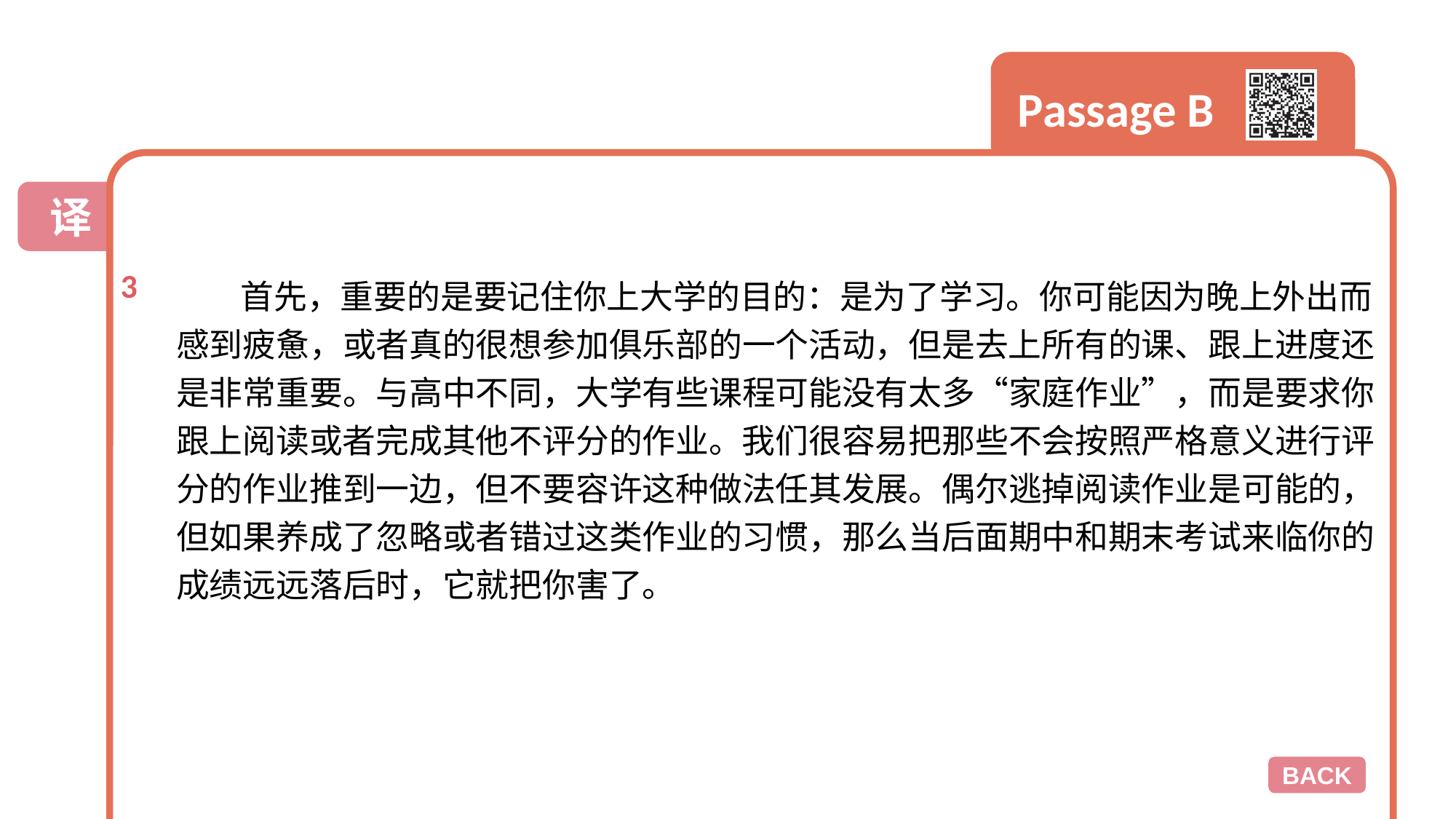

首先，重要的是要记住你上大学的目的：是为了学习。你可能因为晚上外出而感到疲惫，或者真的很想参加俱乐部的一个活动，但是去上所有的课、跟上进度还是非常重要。与高中不同，大学有些课程可能没有太多“家庭作业”，而是要求你跟上阅读或者完成其他不评分的作业。我们很容易把那些不会按照严格意义进行评分的作业推到一边，但不要容许这种做法任其发展。偶尔逃掉阅读作业是可能的，但如果养成了忽略或者错过这类作业的习惯，那么当后面期中和期末考试来临你的成绩远远落后时，它就把你害了。

3

BACK